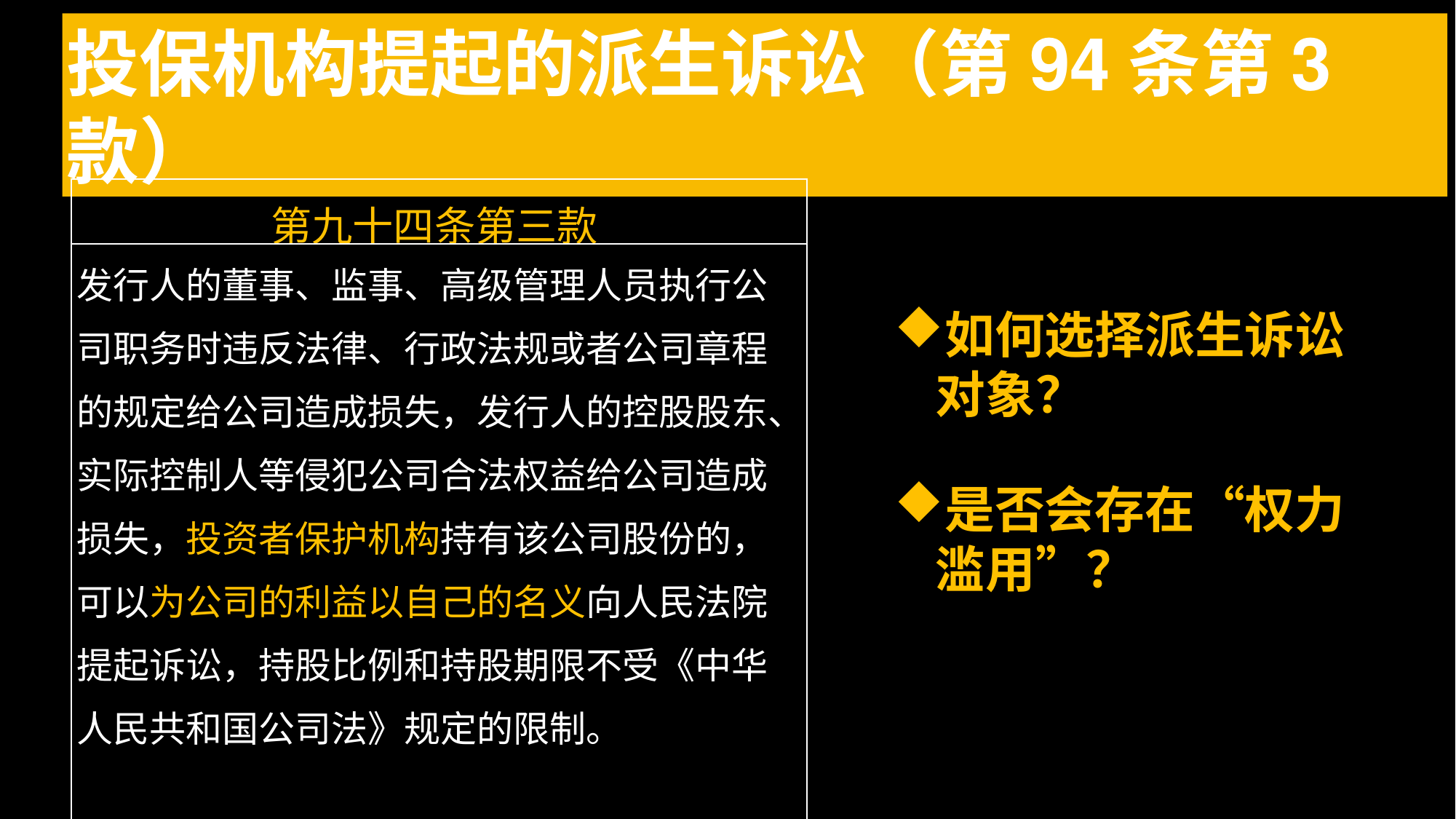

投保机构提起的派生诉讼（第94条第3款）
| 第九十四条第三款 |
| --- |
| 发行人的董事、监事、高级管理人员执行公司职务时违反法律、行政法规或者公司章程的规定给公司造成损失，发行人的控股股东、实际控制人等侵犯公司合法权益给公司造成损失，投资者保护机构持有该公司股份的，可以为公司的利益以自己的名义向人民法院提起诉讼，持股比例和持股期限不受《中华人民共和国公司法》规定的限制。 《公司法》：单独或合计持股1%以及180天 |
如何选择派生诉讼对象？
是否会存在“权力滥用”？